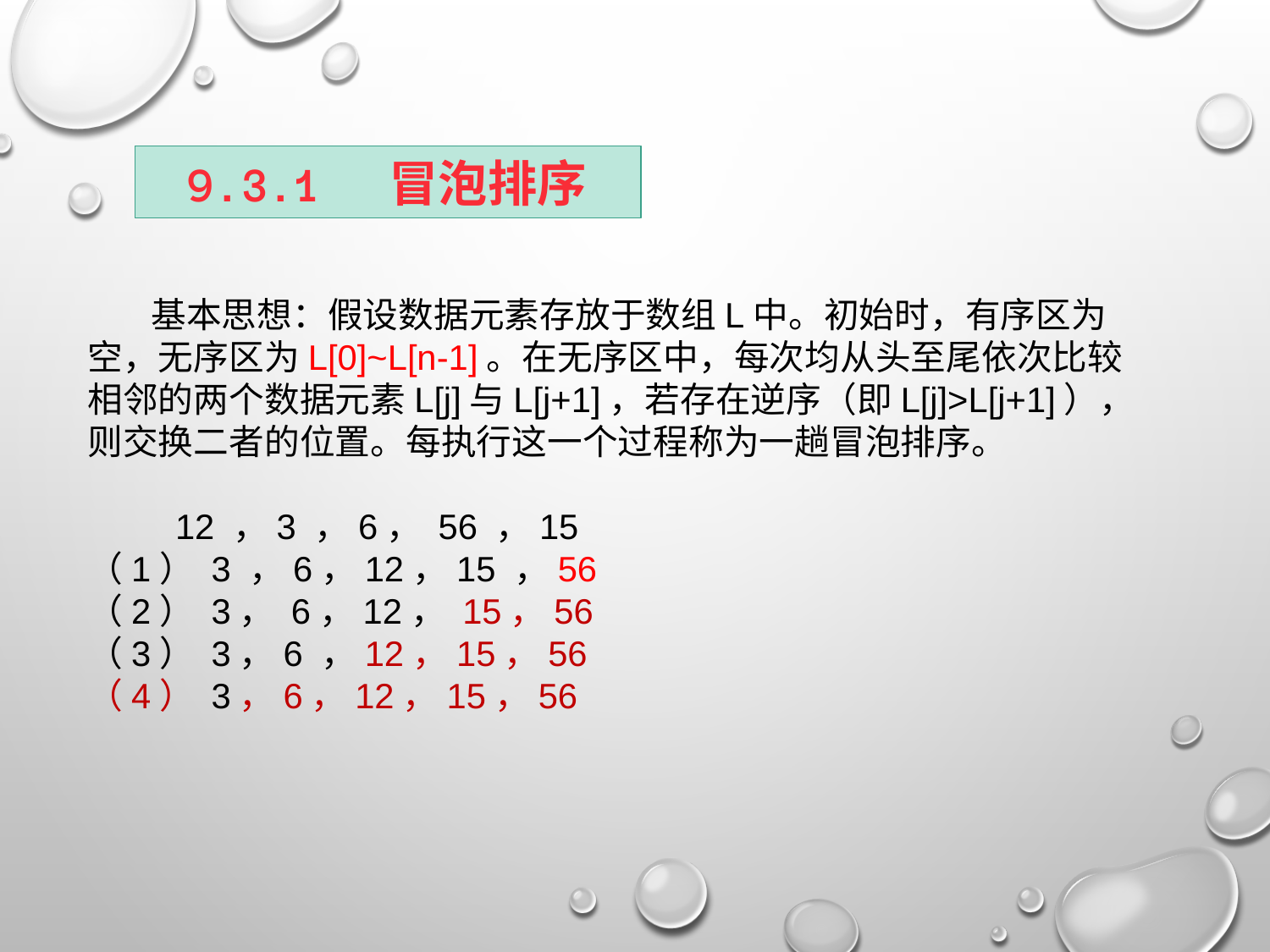

9.3.1  冒泡排序
       基本思想：假设数据元素存放于数组L中。初始时，有序区为空，无序区为L[0]~L[n-1]。在无序区中，每次均从头至尾依次比较相邻的两个数据元素L[j]与L[j+1]，若存在逆序（即L[j]>L[j+1]），则交换二者的位置。每执行这一个过程称为一趟冒泡排序。

         12 ，3 ，6， 56 ，15
（1） 3 ，6，12，15 ，56
（2） 3， 6，12， 15，56
（3） 3，6 ，12，15，56
（4） 3，6，12，15，56

19